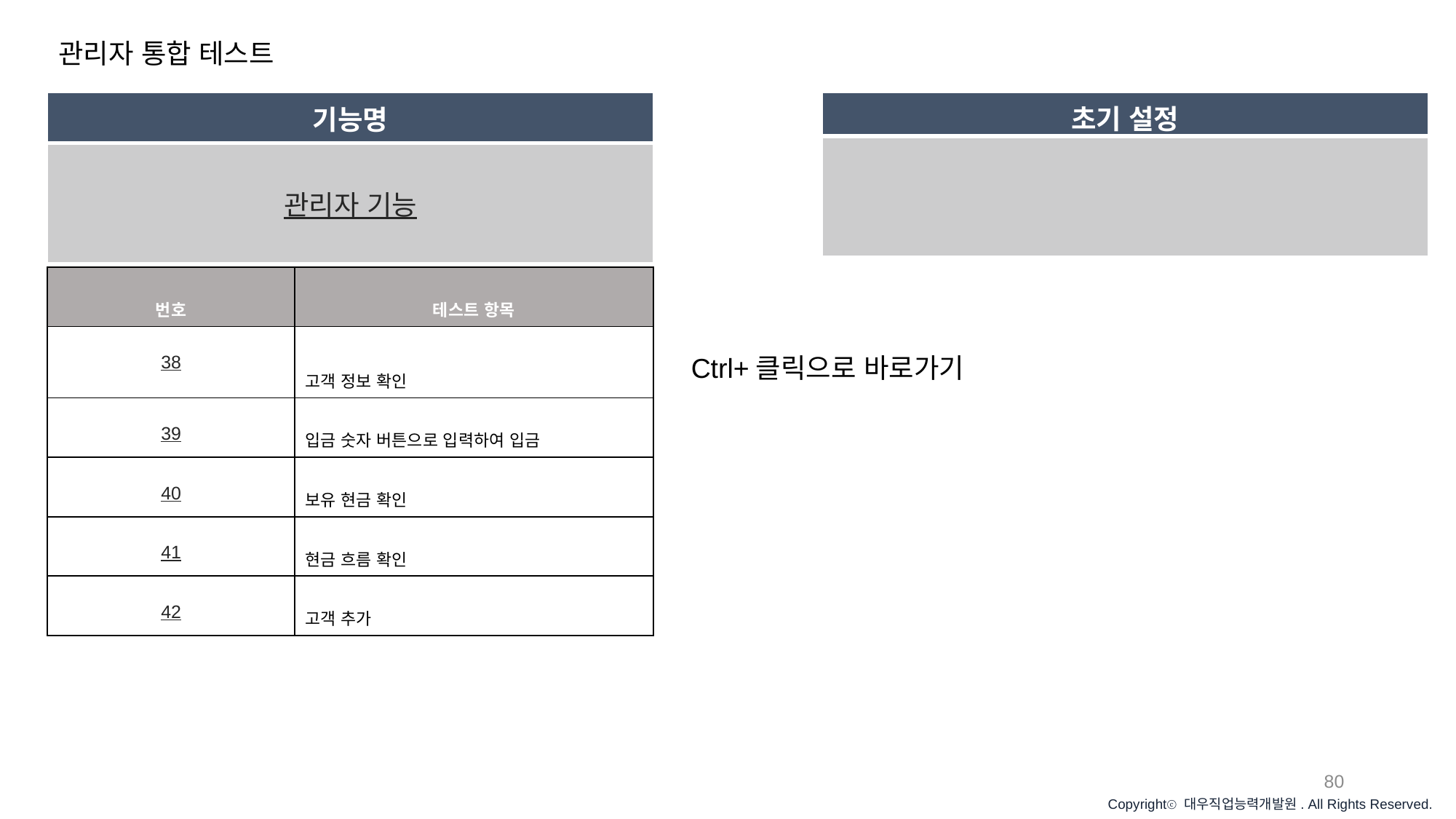

관리자 통합 테스트
| 초기 설정 |
| --- |
|  |
| 기능명 |
| --- |
| 관리자 기능 |
| 번호 | 테스트 항목 |
| --- | --- |
| 38 | 고객 정보 확인 |
| 39 | 입금 숫자 버튼으로 입력하여 입금 |
| 40 | 보유 현금 확인 |
| 41 | 현금 흐름 확인 |
| 42 | 고객 추가 |
Ctrl+클릭으로 바로가기
80